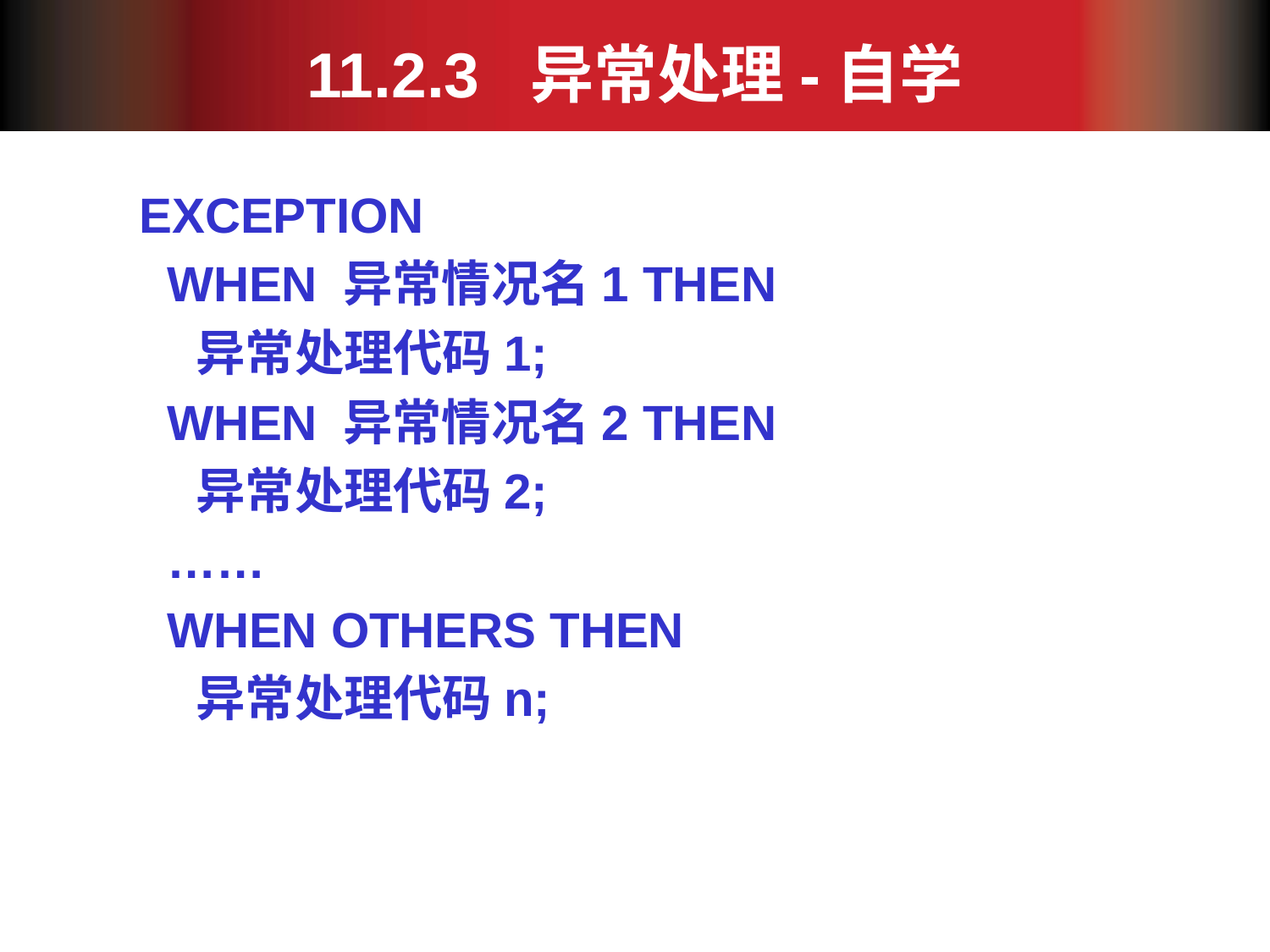

# 11.2.3  异常处理-自学
EXCEPTION
  WHEN 异常情况名1 THEN
    异常处理代码1;
  WHEN 异常情况名2 THEN
    异常处理代码2;
  ……
  WHEN OTHERS THEN
    异常处理代码n;